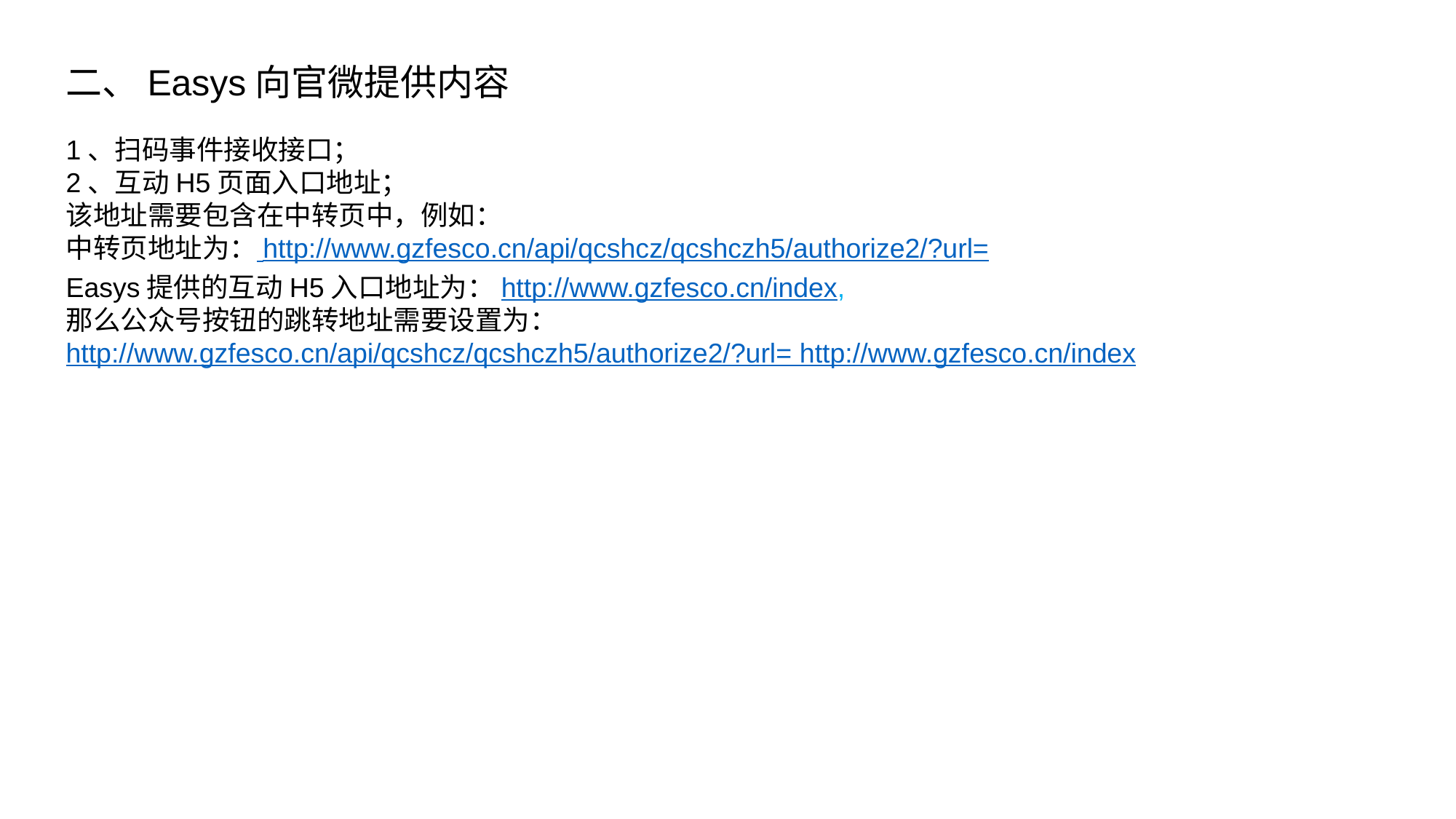

二、Easys向官微提供内容
1、扫码事件接收接口；
2、互动H5页面入口地址；
该地址需要包含在中转页中，例如：
中转页地址为： http://www.gzfesco.cn/api/qcshcz/qcshczh5/authorize2/?url=
Easys提供的互动H5入口地址为：http://www.gzfesco.cn/index,
那么公众号按钮的跳转地址需要设置为：
http://www.gzfesco.cn/api/qcshcz/qcshczh5/authorize2/?url= http://www.gzfesco.cn/index